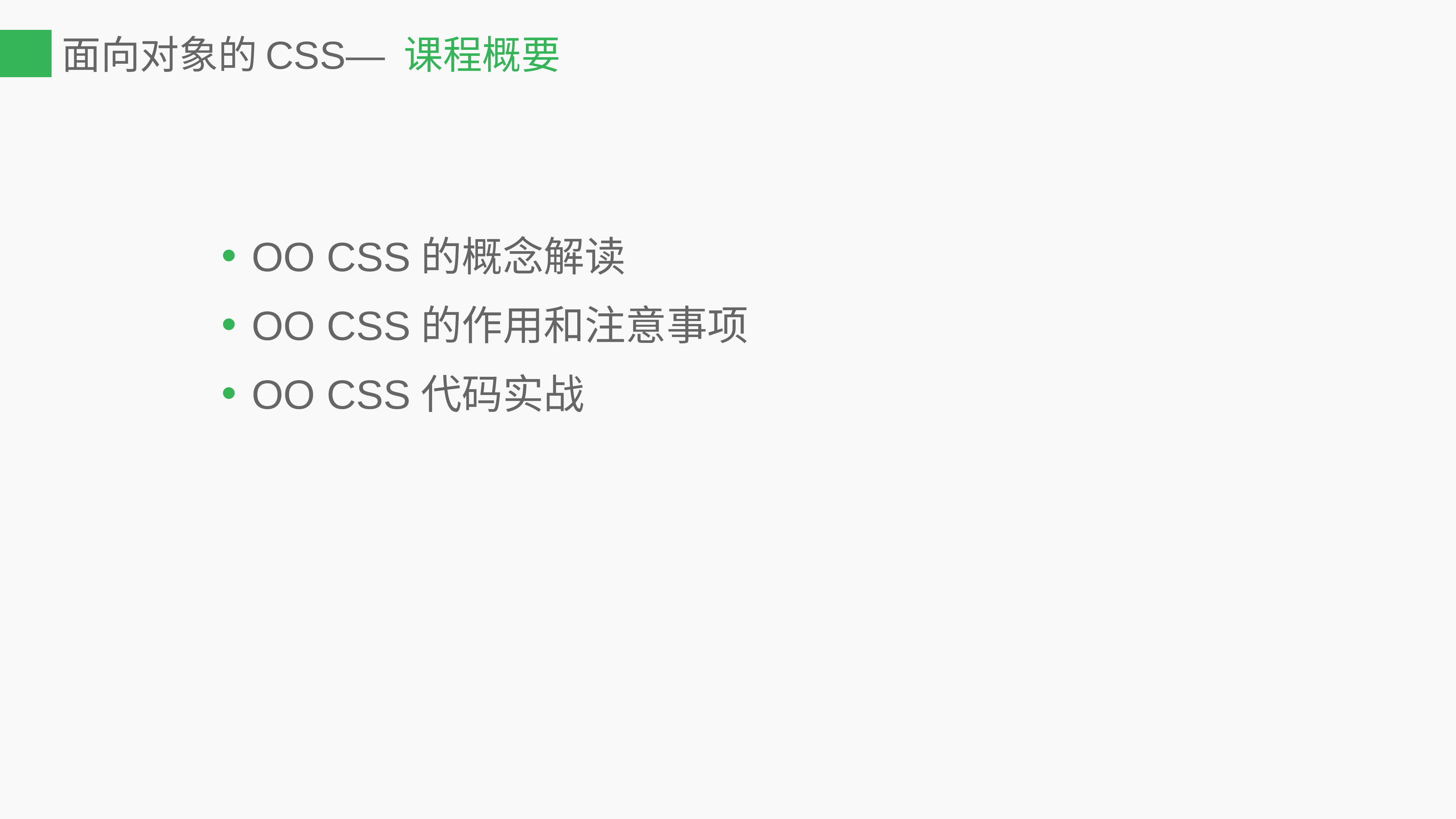

# 面向对象的CSS— 课程概要
OO CSS的概念解读
OO CSS的作用和注意事项
OO CSS代码实战